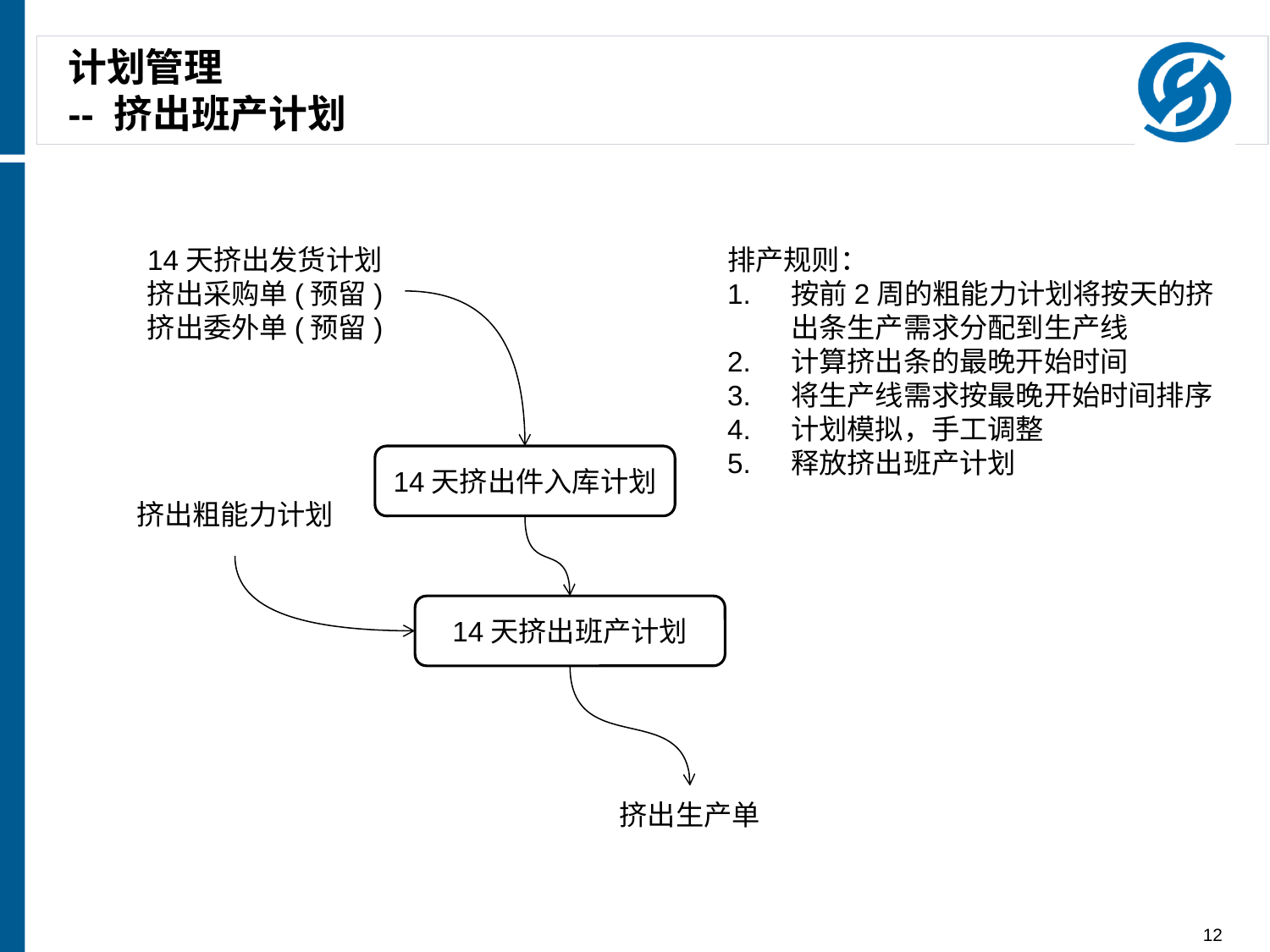

# 计划管理 -- 挤出班产计划

14天挤出发货计划
挤出采购单(预留)
挤出委外单(预留)
排产规则：
按前2周的粗能力计划将按天的挤出条生产需求分配到生产线
计算挤出条的最晚开始时间
将生产线需求按最晚开始时间排序
计划模拟，手工调整
释放挤出班产计划
14天挤出件入库计划
挤出粗能力计划
14天挤出班产计划
挤出生产单
12